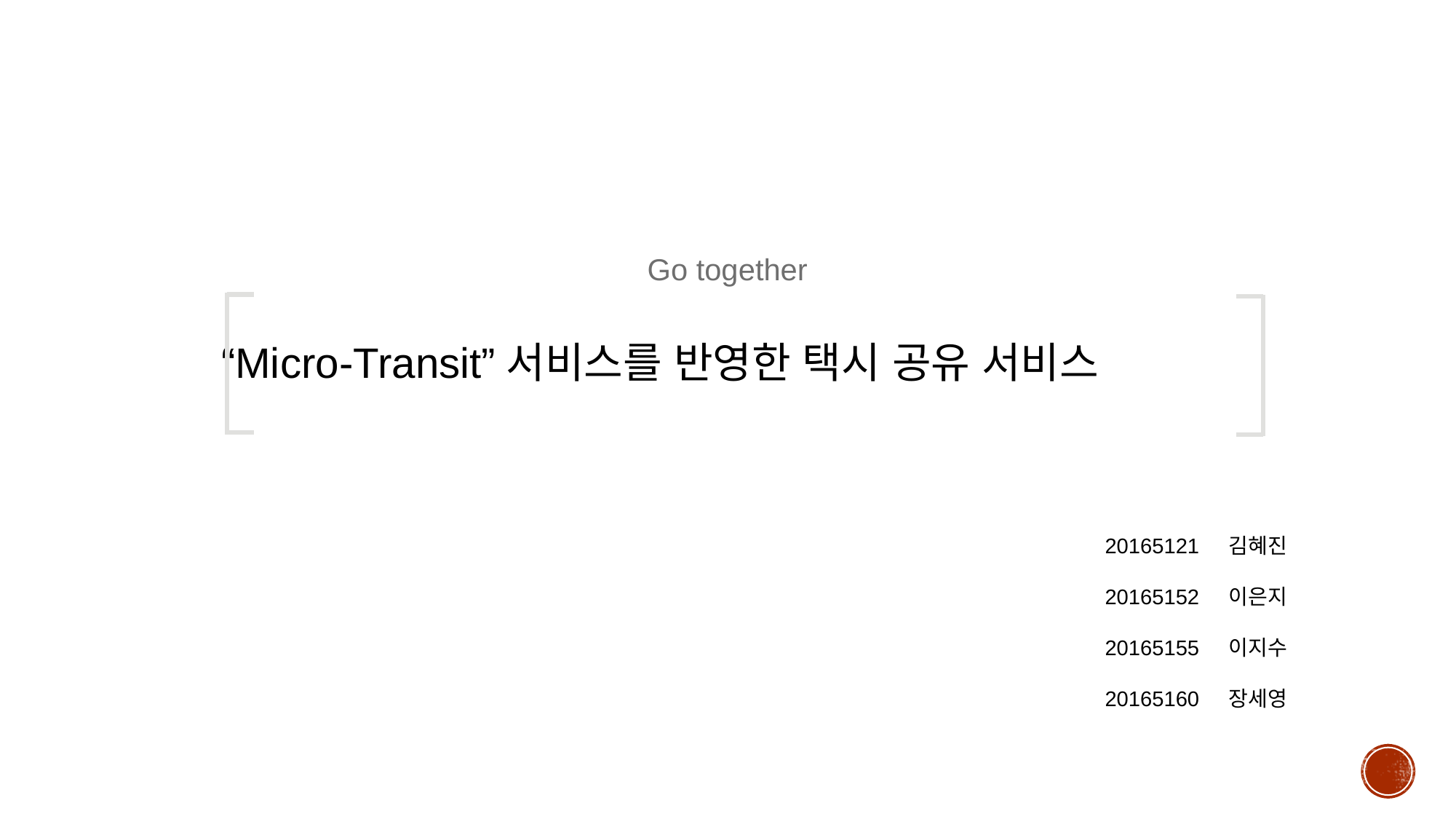

Go together
“Micro-Transit”서비스를 반영한 택시 공유 서비스
20165121    김혜진

              20165152    이은지

20165155    이지수

20165160    장세영